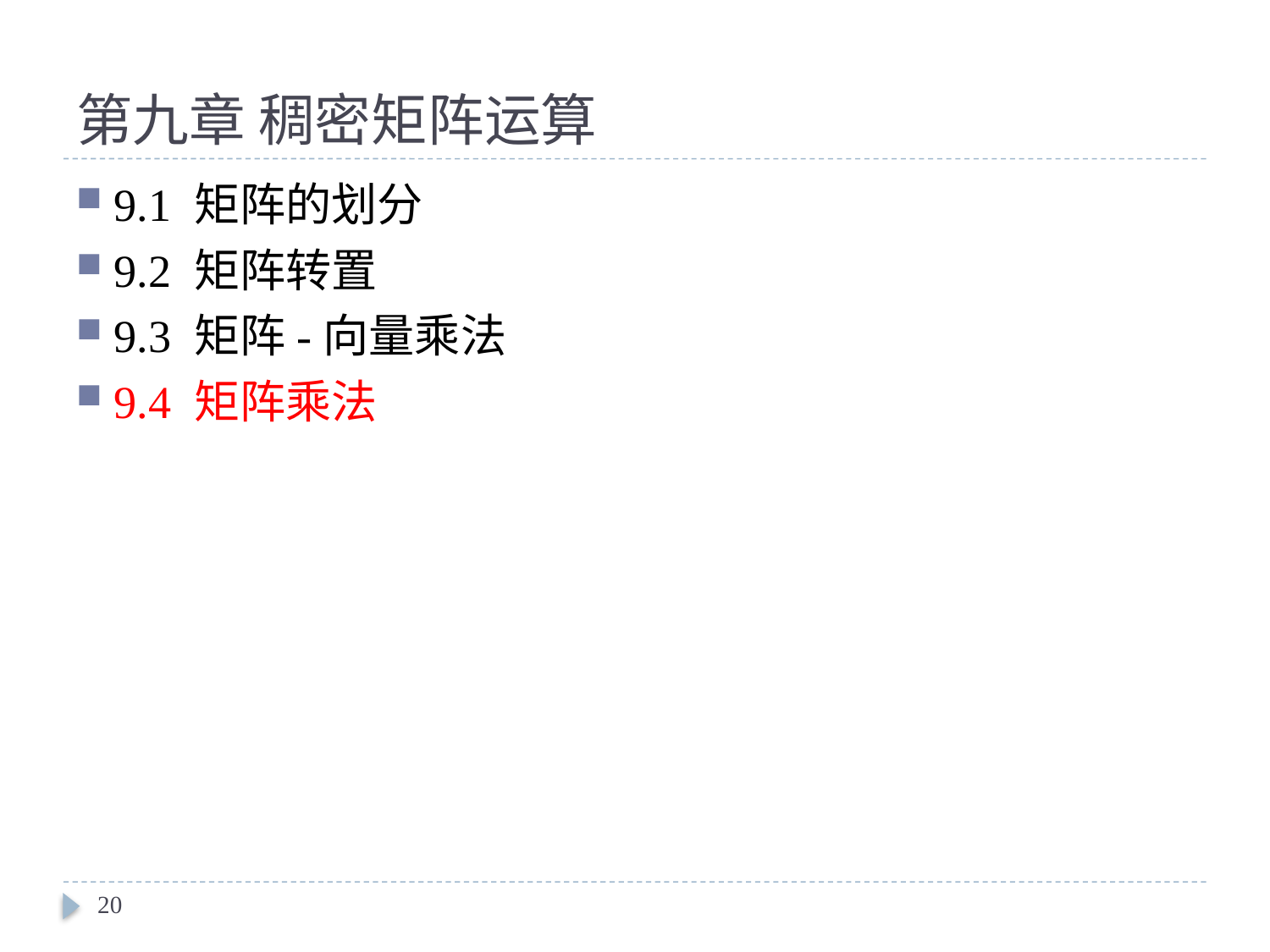

# 第九章 稠密矩阵运算
9.1 矩阵的划分
9.2 矩阵转置
9.3 矩阵-向量乘法
9.4 矩阵乘法
20